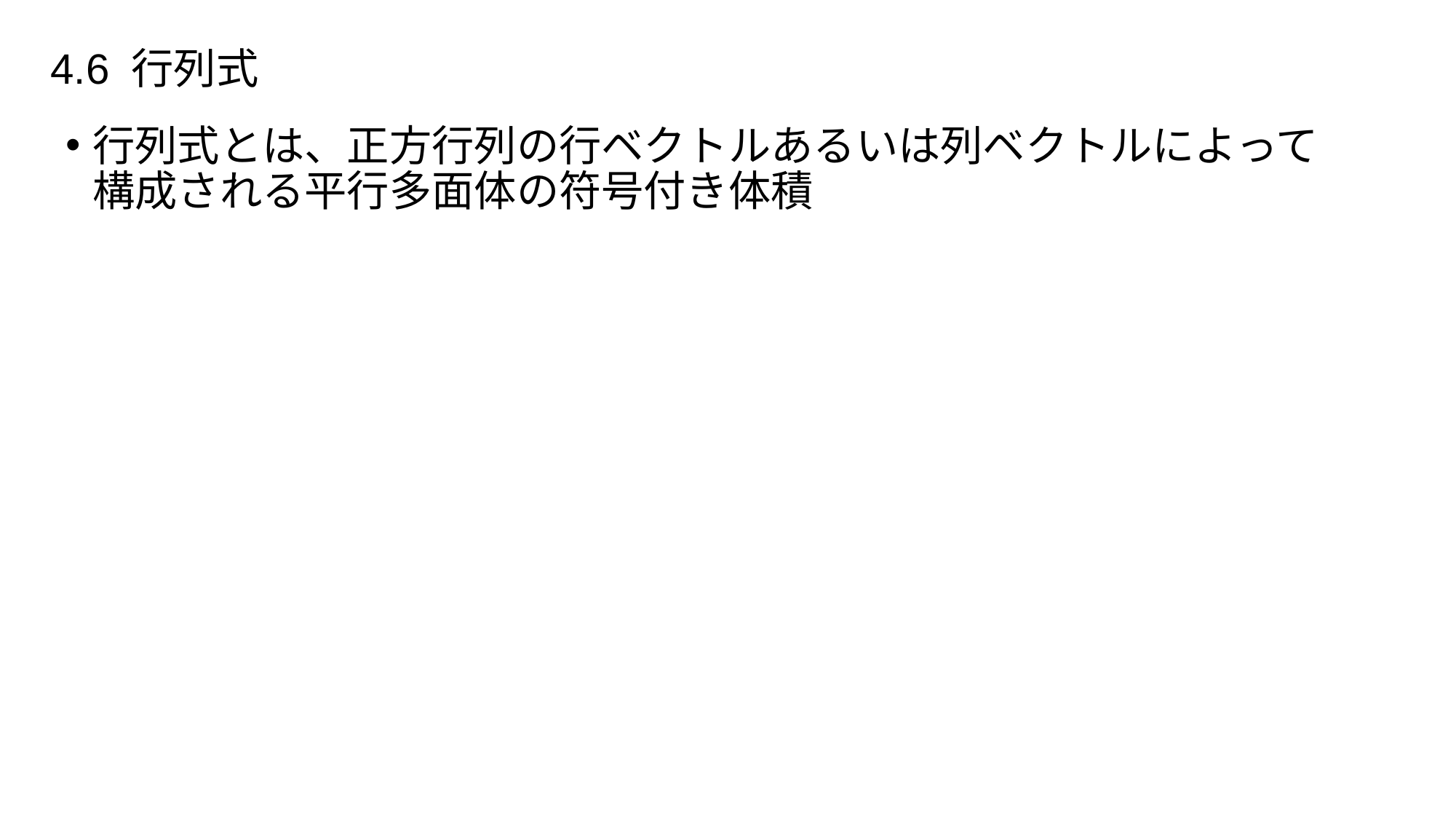

# 4.6 行列式
行列式とは、正方行列の行ベクトルあるいは列ベクトルによって構成される平行多面体の符号付き体積